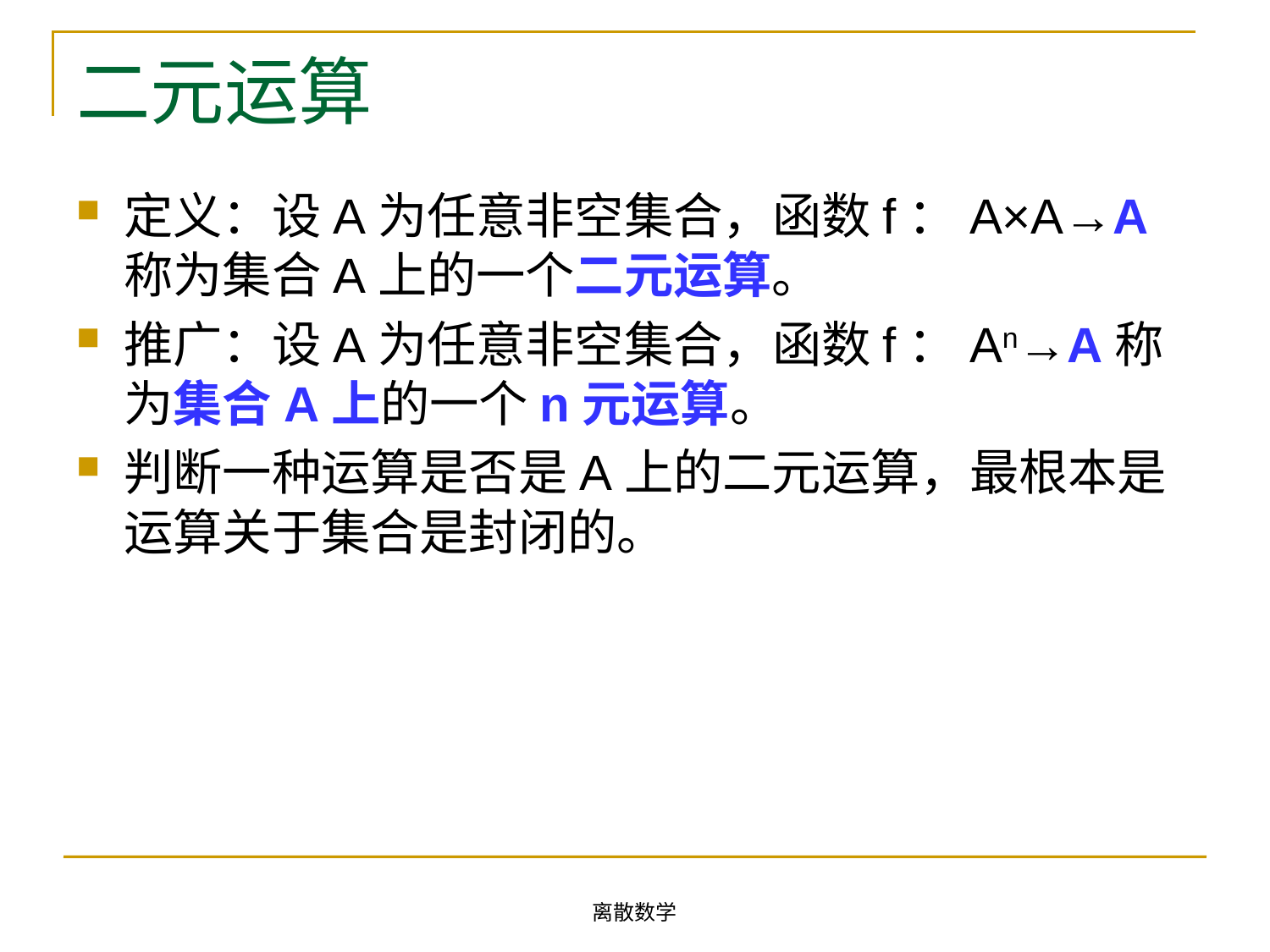

# 二元运算
定义：设A为任意非空集合，函数f：A×A→A称为集合A上的一个二元运算。
推广：设A为任意非空集合，函数f：An→A称为集合A上的一个n元运算。
判断一种运算是否是A上的二元运算，最根本是运算关于集合是封闭的。

16
离散数学